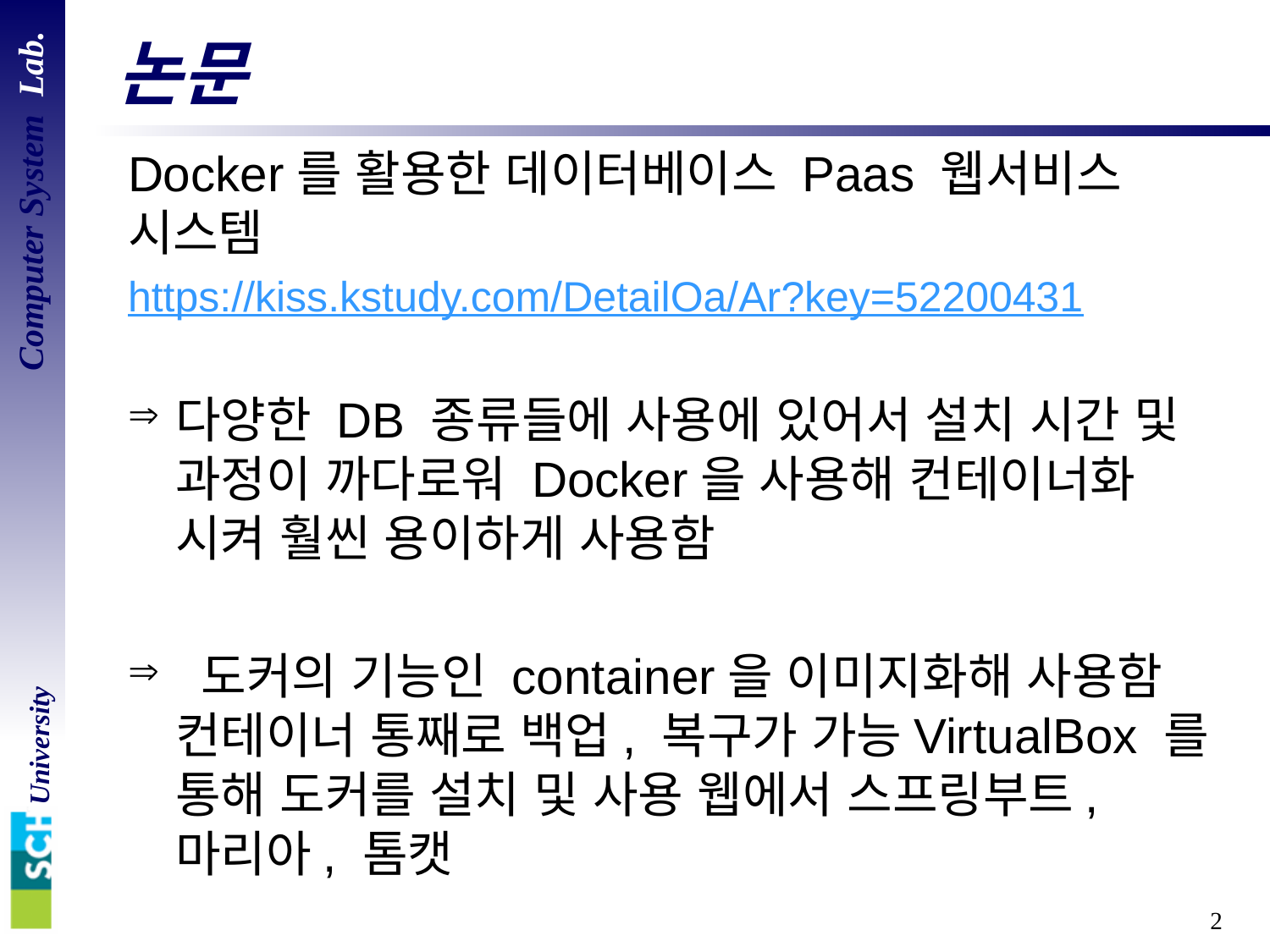

# 논문
Docker를 활용한 데이터베이스 Paas 웹서비스 시스템
https://kiss.kstudy.com/DetailOa/Ar?key=52200431

다양한 DB 종류들에 사용에 있어서 설치 시간 및 과정이 까다로워 Docker을 사용해 컨테이너화 시켜 훨씬 용이하게 사용함

 도커의 기능인 container을 이미지화해 사용함 컨테이너 통째로 백업, 복구가 가능VirtualBox 를 통해 도커를 설치 및 사용 웹에서 스프링부트, 마리아, 톰캣